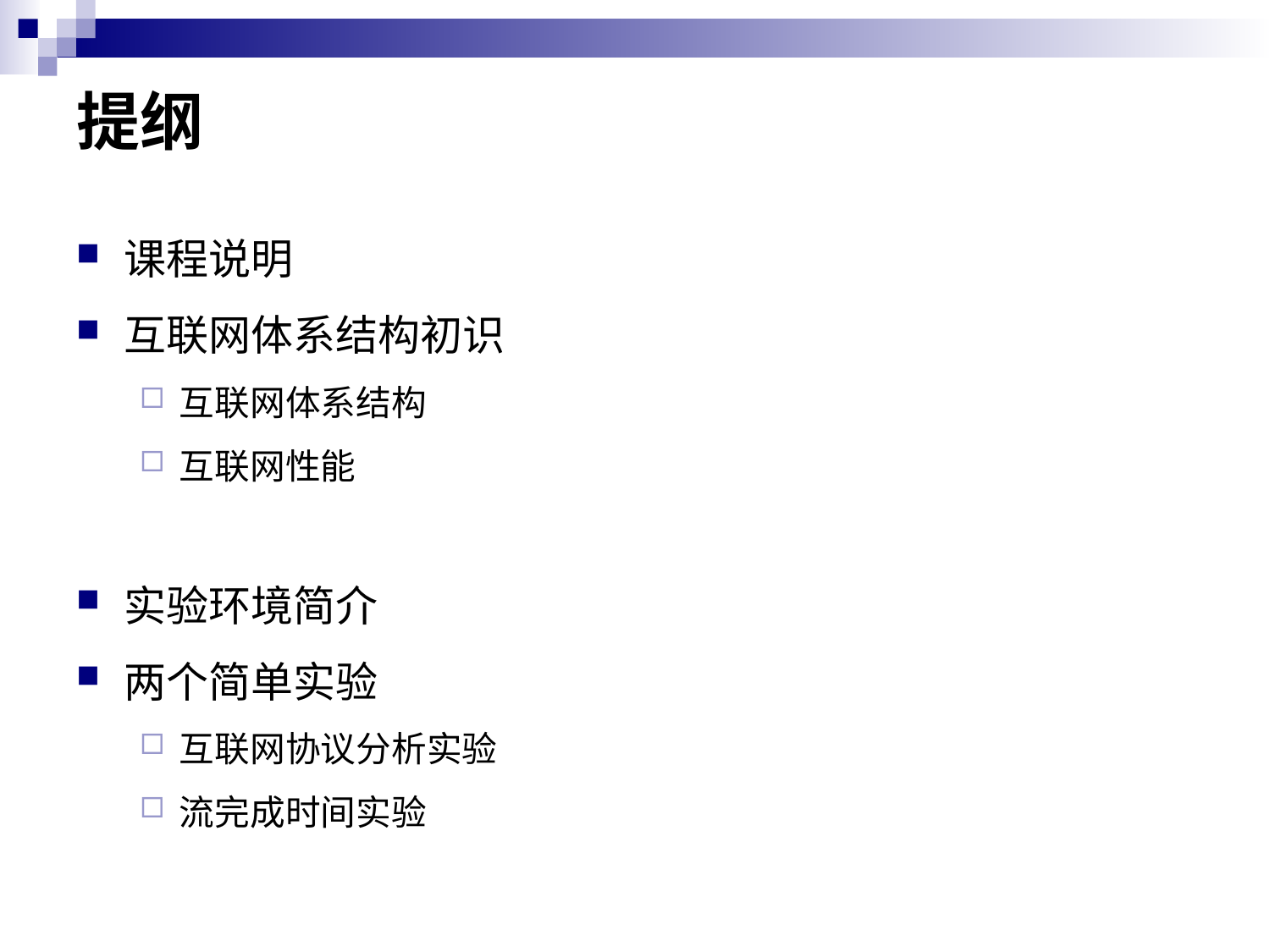

# 提纲
课程说明
互联网体系结构初识
互联网体系结构
互联网性能

实验环境简介
两个简单实验
互联网协议分析实验
流完成时间实验

2